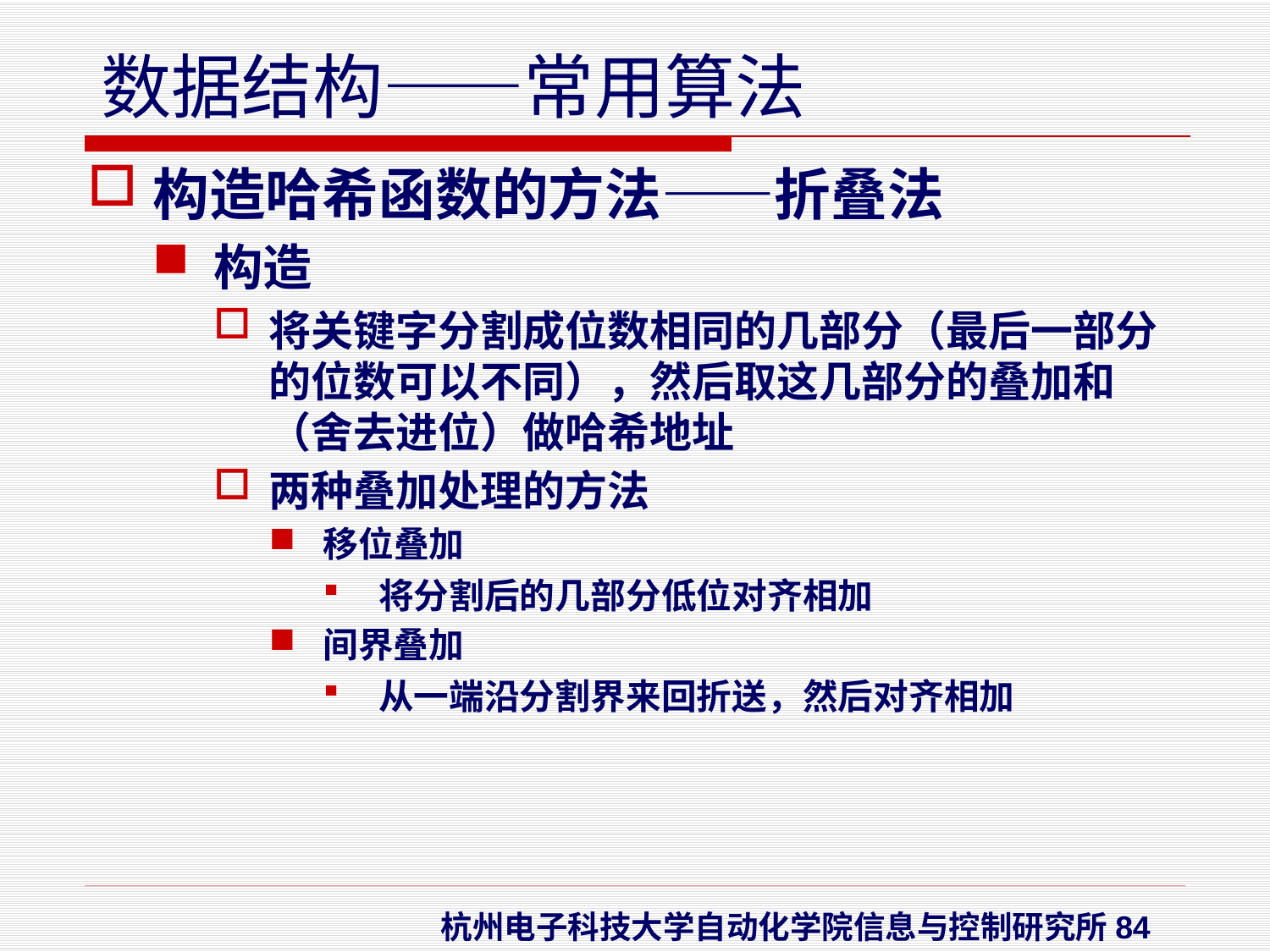

构造哈希函数的方法——折叠法
构造
将关键字分割成位数相同的几部分（最后一部分的位数可以不同），然后取这几部分的叠加和（舍去进位）做哈希地址
两种叠加处理的方法
移位叠加
将分割后的几部分低位对齐相加
间界叠加
从一端沿分割界来回折送，然后对齐相加